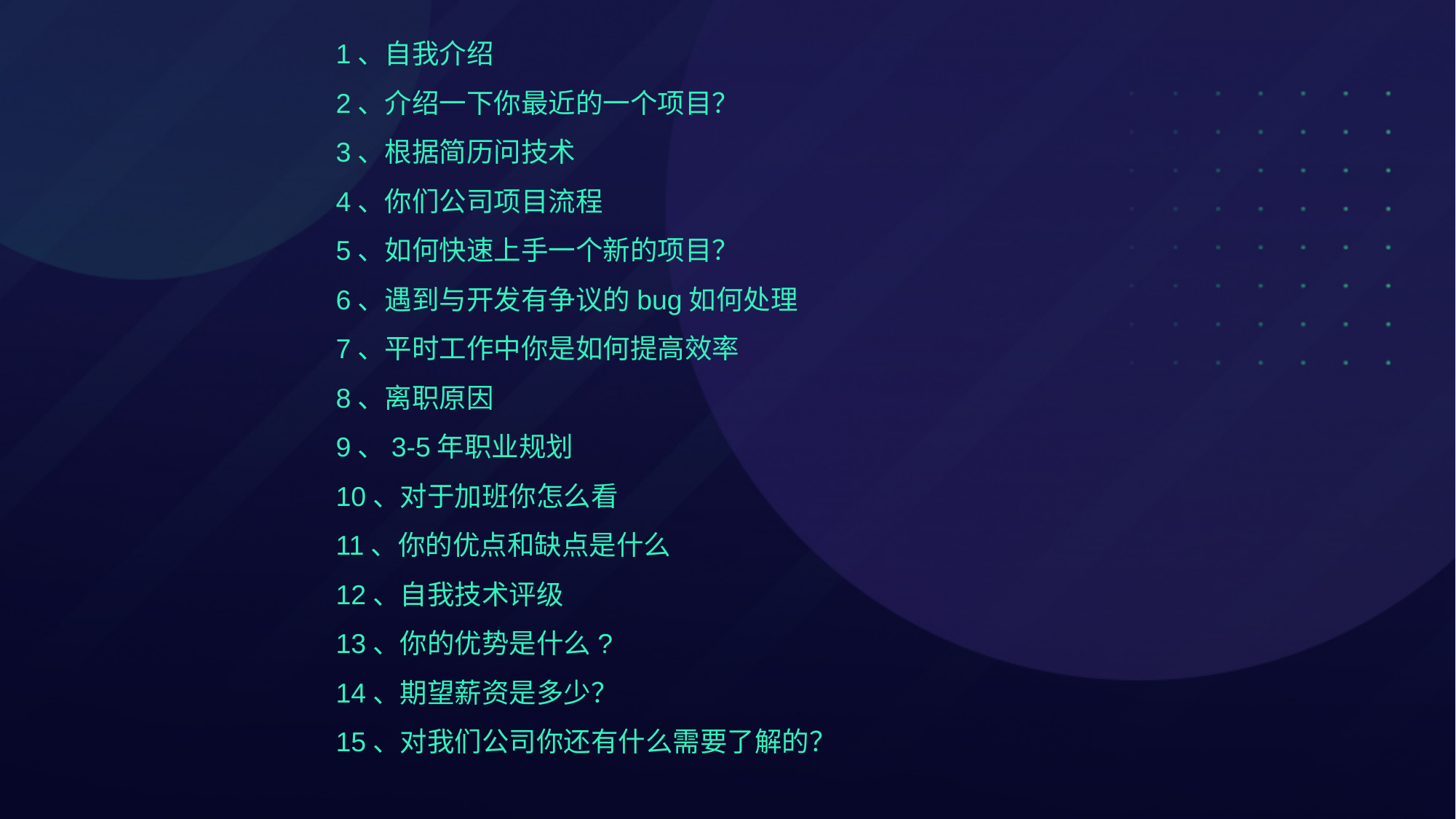

1、自我介绍
2、介绍一下你最近的一个项目？
3、根据简历问技术
4、你们公司项目流程
5、如何快速上手一个新的项目？
6、遇到与开发有争议的bug如何处理
7、平时工作中你是如何提高效率
8、离职原因
9、3-5年职业规划
10、对于加班你怎么看
11、你的优点和缺点是什么
12、自我技术评级
13、你的优势是什么?
14、期望薪资是多少？
15、对我们公司你还有什么需要了解的？